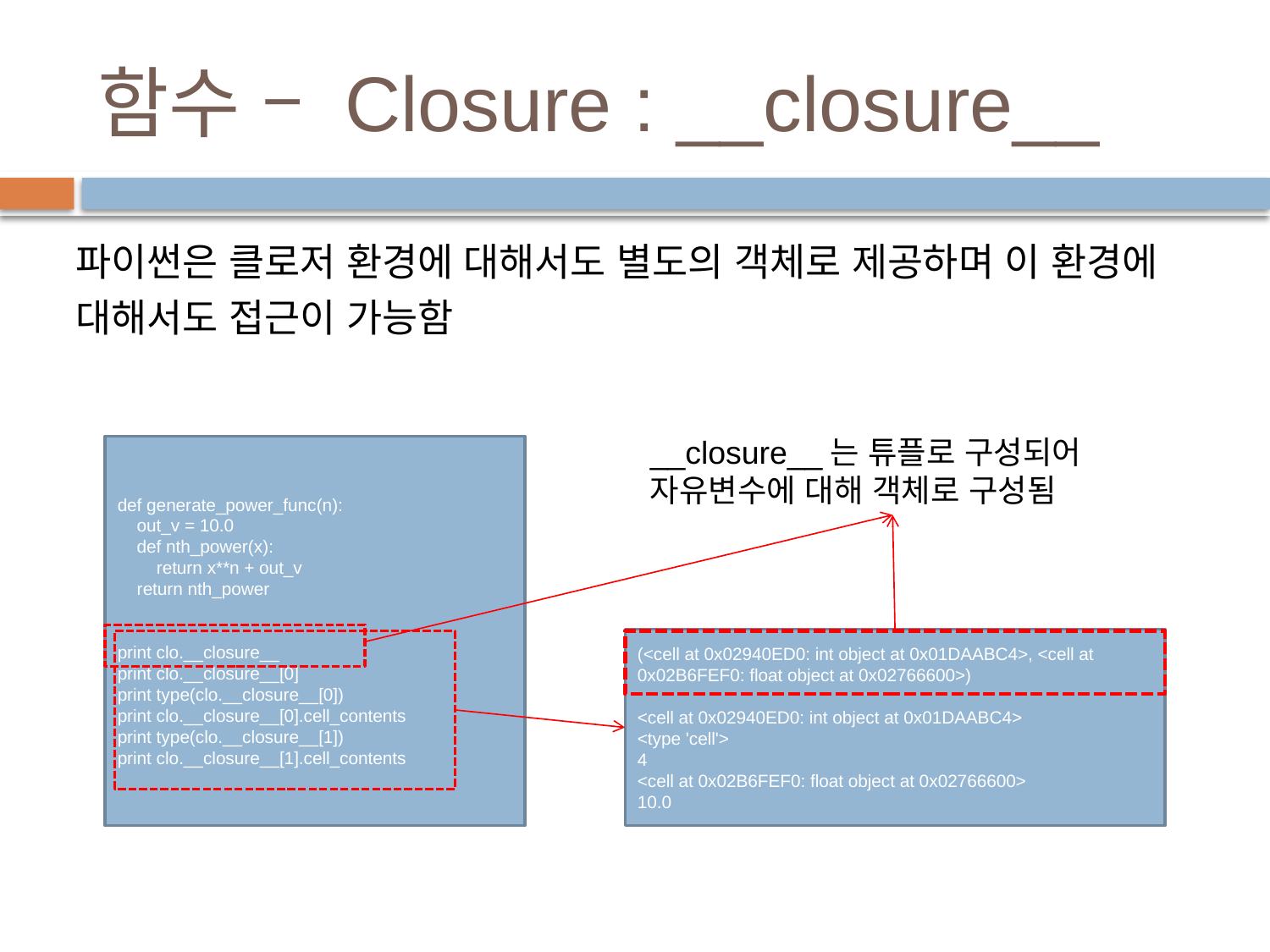

# 함수 – Closure : __closure__
파이썬은 클로저 환경에 대해서도 별도의 객체로 제공하며 이 환경에 대해서도 접근이 가능함
__closure__는 튜플로 구성되어 자유변수에 대해 객체로 구성됨
def generate_power_func(n):
    out_v = 10.0
    def nth_power(x):
        return x**n + out_v
    return nth_power

print clo.__closure__
print clo.__closure__[0]
print type(clo.__closure__[0])
print clo.__closure__[0].cell_contents
print type(clo.__closure__[1])
print clo.__closure__[1].cell_contents

(<cell at 0x02940ED0: int object at 0x01DAABC4>, <cell at 0x02B6FEF0: float object at 0x02766600>)

<cell at 0x02940ED0: int object at 0x01DAABC4>
<type 'cell'>
4
<cell at 0x02B6FEF0: float object at 0x02766600>
10.0